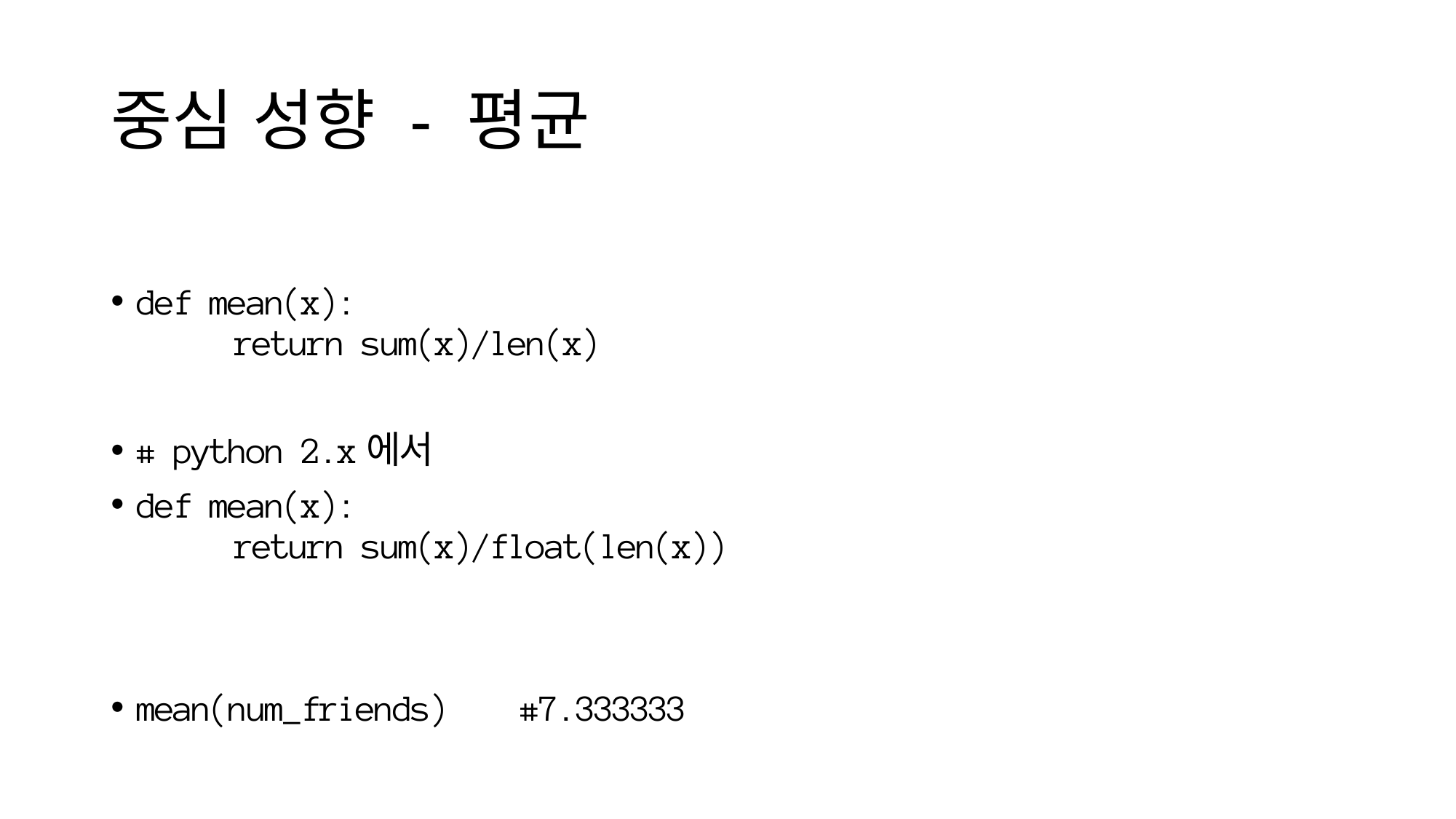

# 중심 성향 - 평균

def mean(x):
	return sum(x)/len(x)

# python 2.x에서
def mean(x):
	return sum(x)/float(len(x))

mean(num_friends)    #7.333333